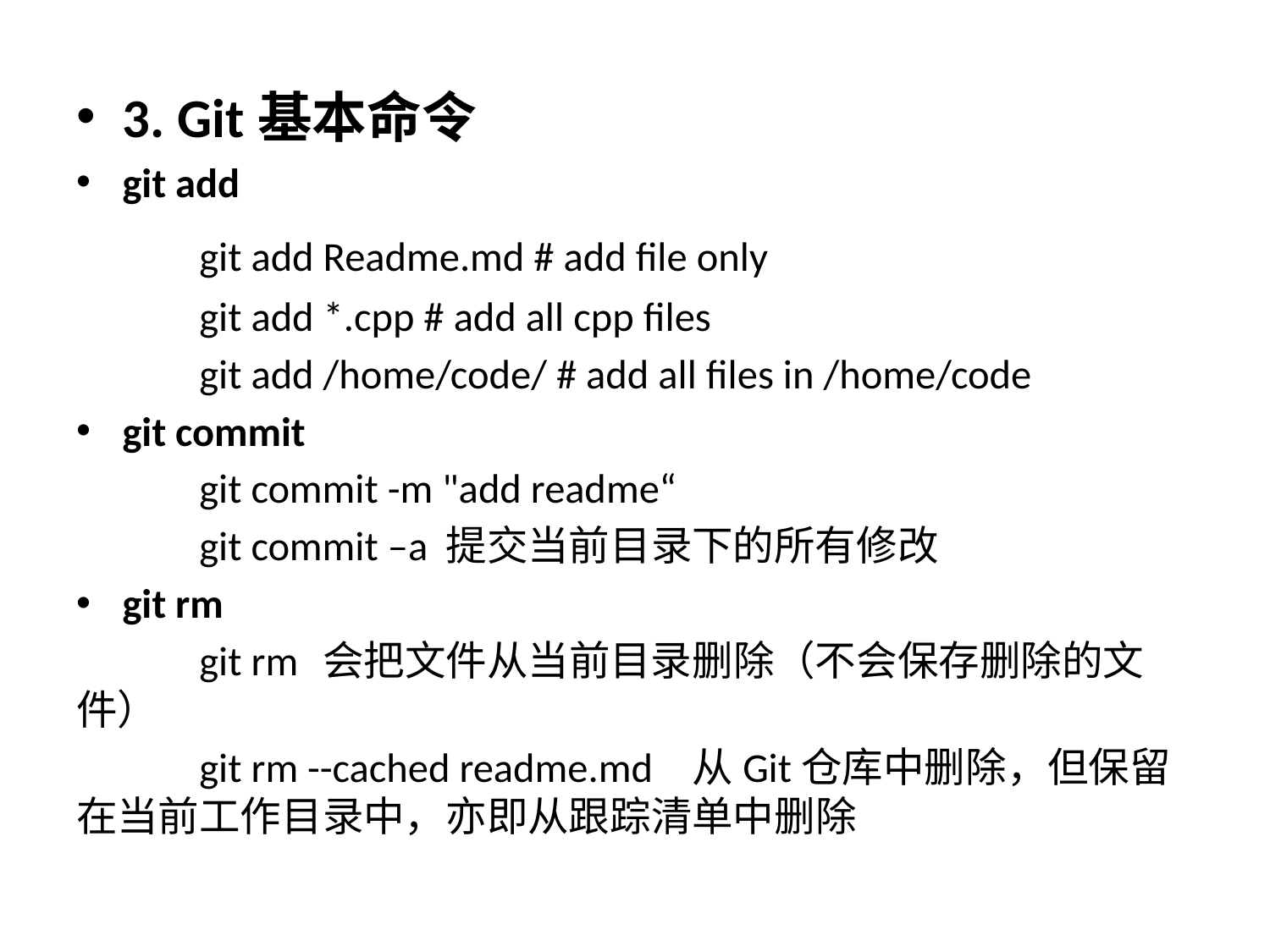

3. Git基本命令
git add
	git add Readme.md # add file only
	git add *.cpp # add all cpp files
	git add /home/code/ # add all files in /home/code
git commit
	git commit -m "add readme“
	git commit –a	提交当前目录下的所有修改
git rm
	git rm	会把文件从当前目录删除（不会保存删除的文件）
	git rm --cached readme.md	从Git仓库中删除，但保留在当前工作目录中，亦即从跟踪清单中删除